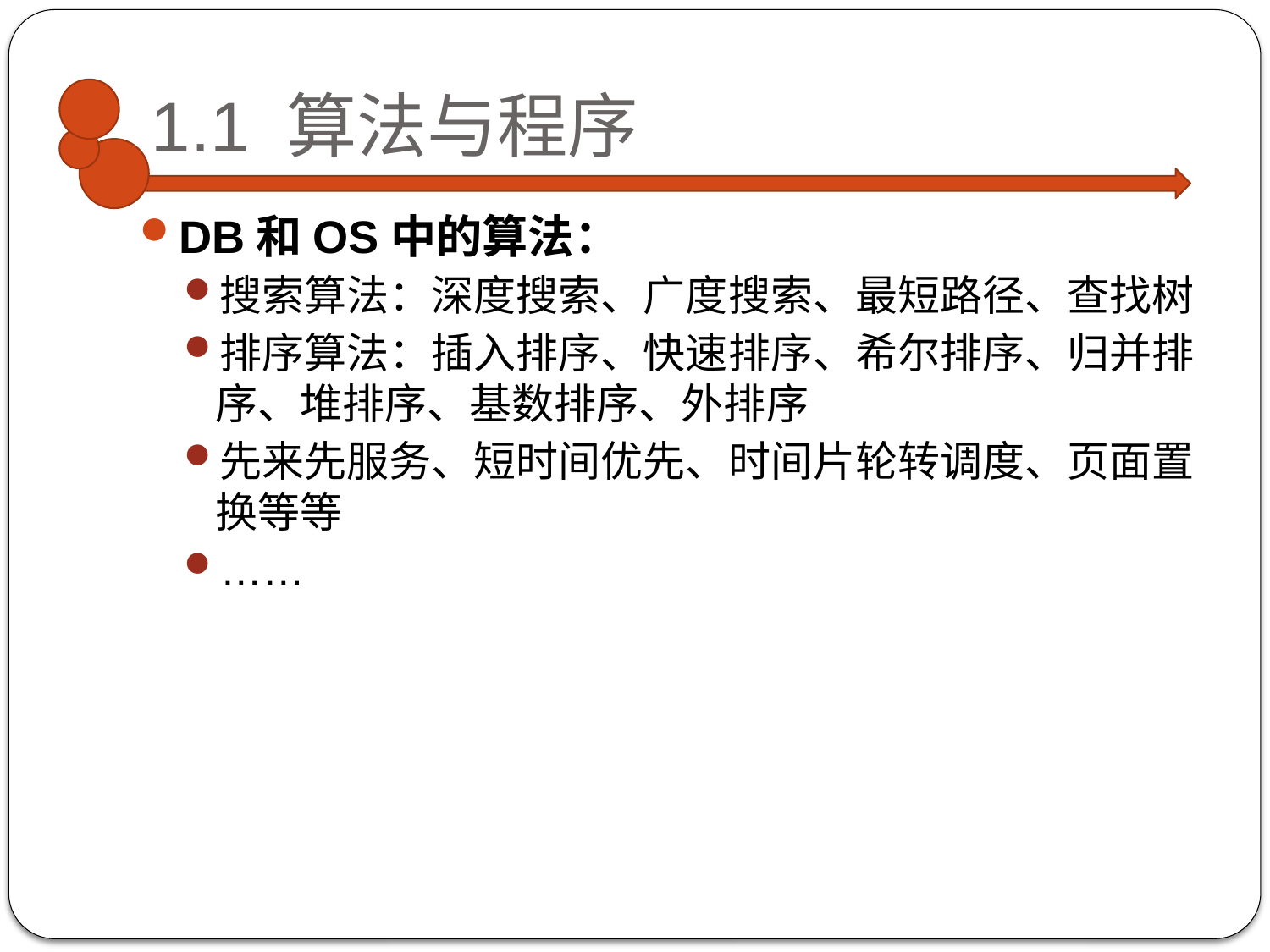

# 1.1 算法与程序
DB和OS中的算法：
搜索算法：深度搜索、广度搜索、最短路径、查找树
排序算法：插入排序、快速排序、希尔排序、归并排序、堆排序、基数排序、外排序
先来先服务、短时间优先、时间片轮转调度、页面置换等等
……
16